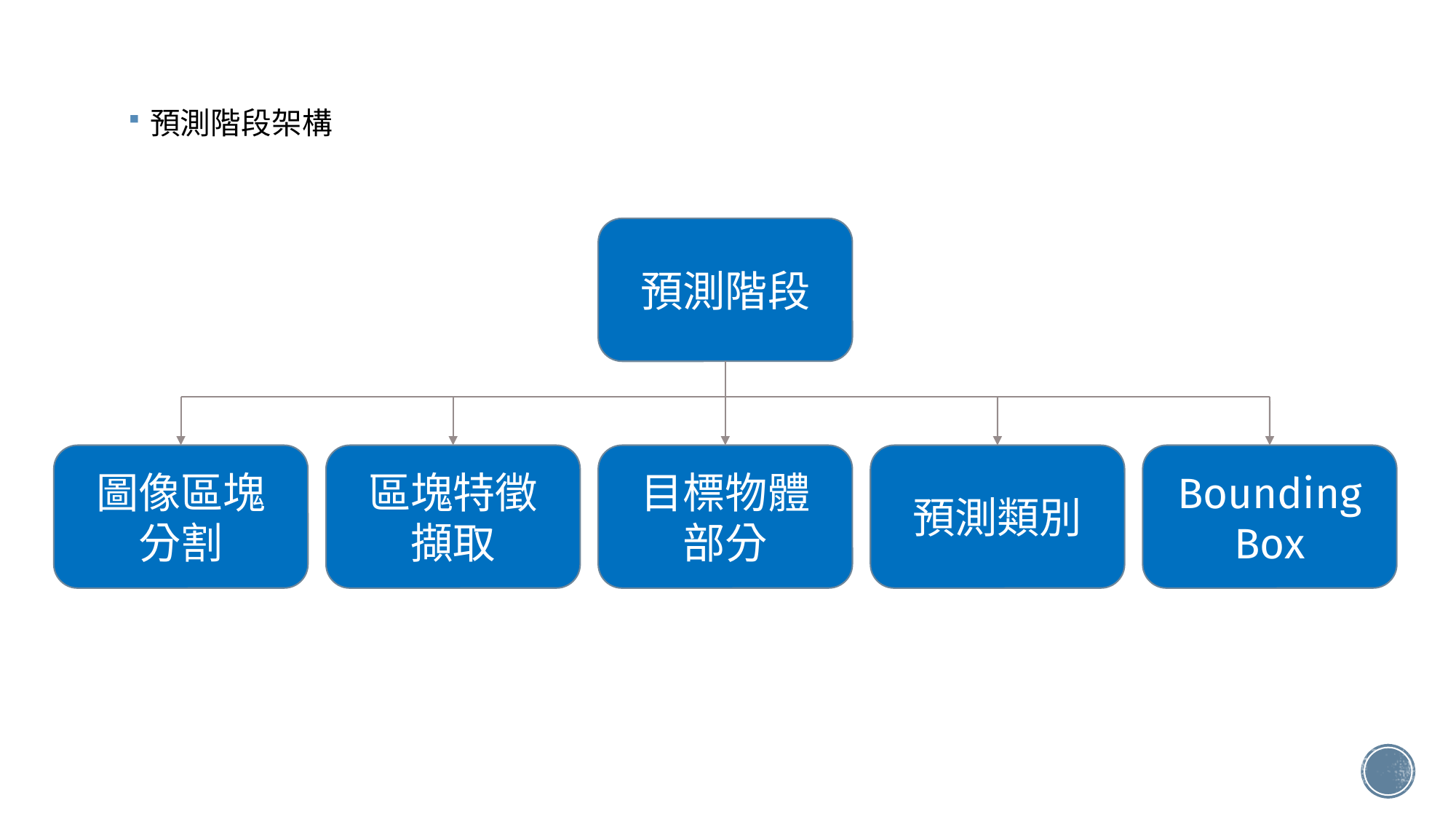

預測階段架構
預測階段
圖像區塊
分割
區塊特徵
擷取
目標物體
部分
預測類別
Bounding
Box